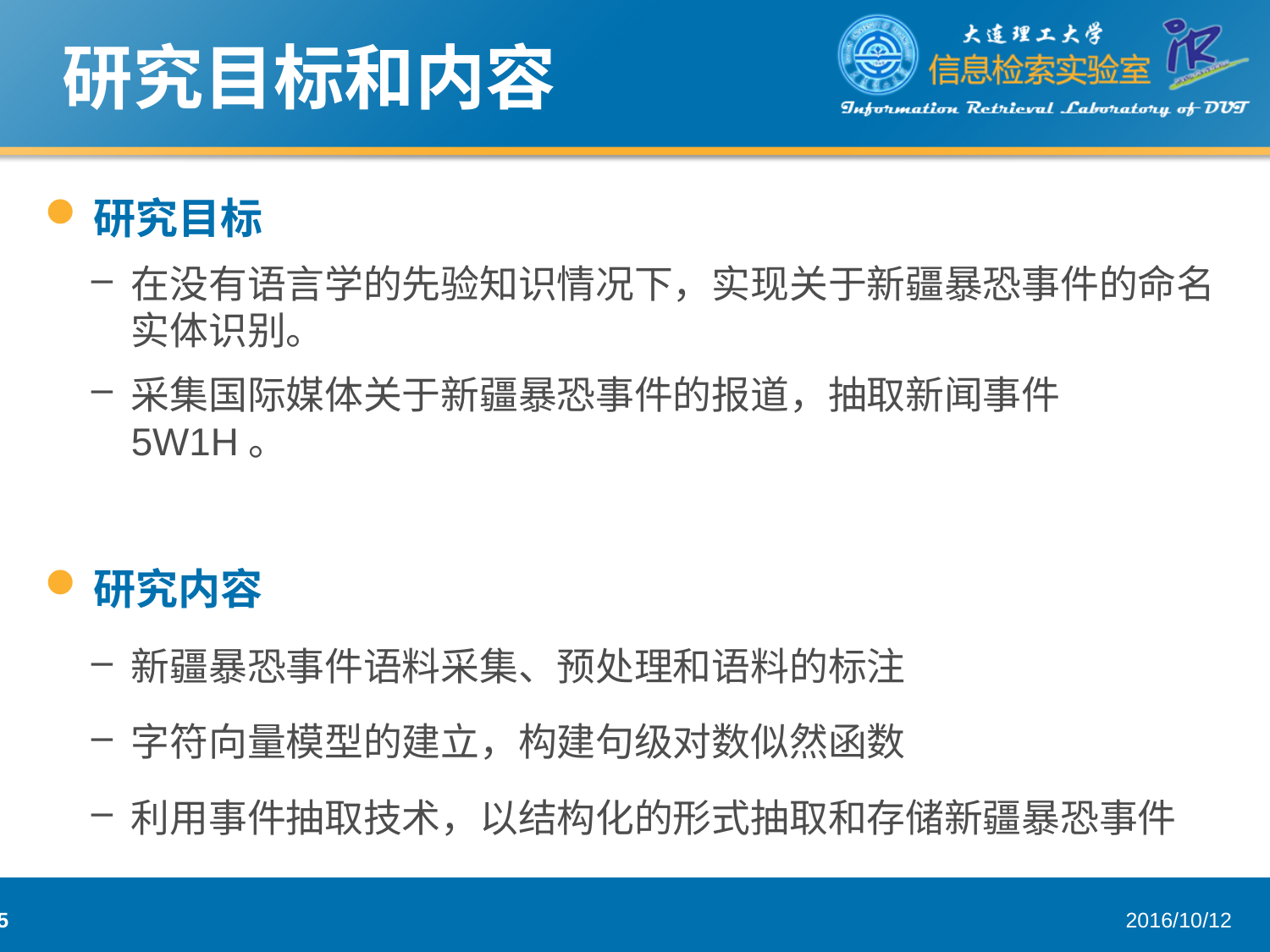

# 研究目标和内容
研究目标
在没有语言学的先验知识情况下，实现关于新疆暴恐事件的命名实体识别。
采集国际媒体关于新疆暴恐事件的报道，抽取新闻事件5W1H。

研究内容
新疆暴恐事件语料采集、预处理和语料的标注
字符向量模型的建立，构建句级对数似然函数
利用事件抽取技术，以结构化的形式抽取和存储新疆暴恐事件